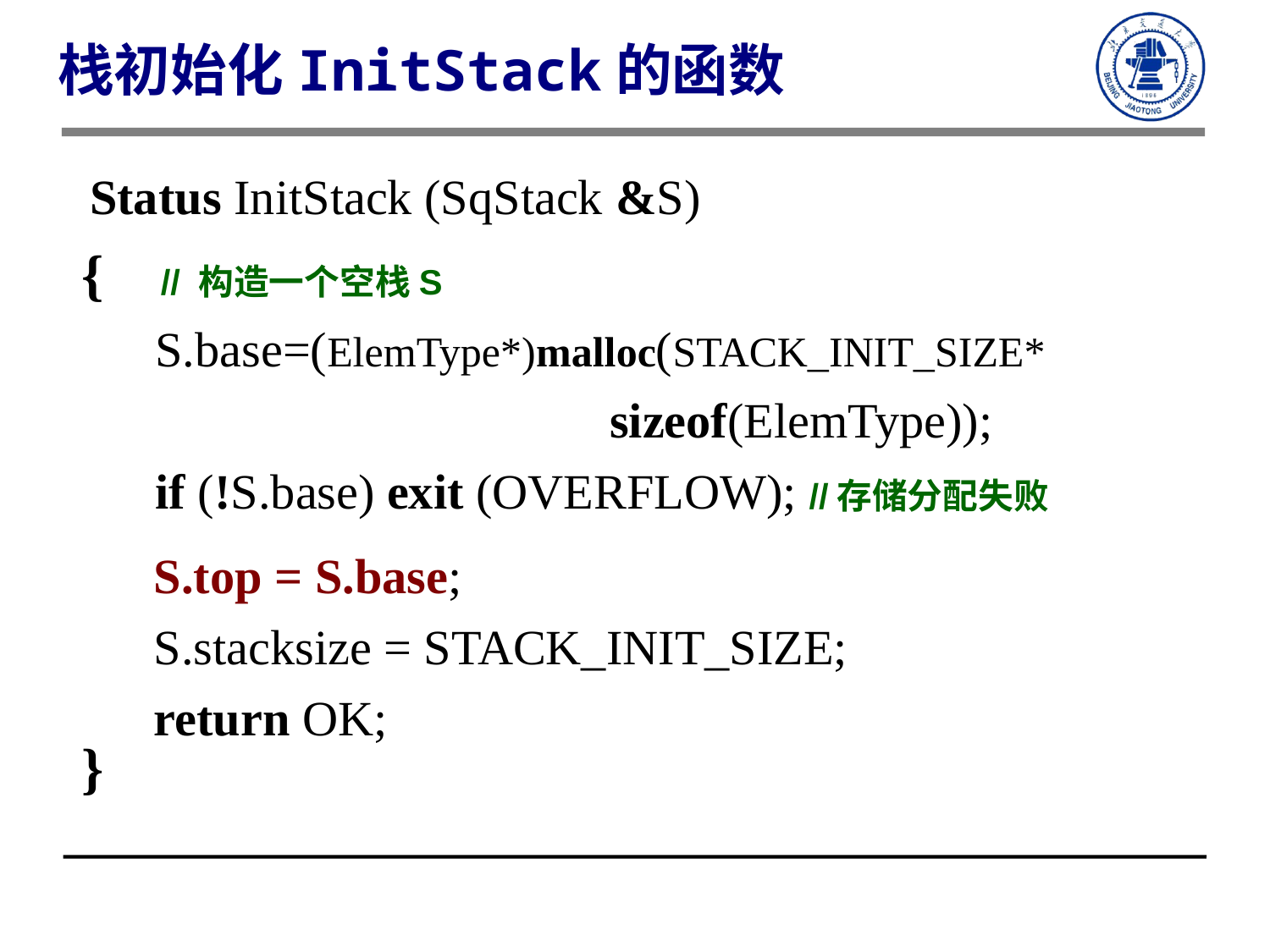

栈初始化InitStack的函数
 Status InitStack (SqStack &S)
{    // 构造一个空栈S
      S.base=(ElemType*)malloc(STACK_INIT_SIZE*
                                           sizeof(ElemType));
      if (!S.base) exit (OVERFLOW); //存储分配失败

}
       S.top = S.base;
       S.stacksize = STACK_INIT_SIZE;
       return OK;